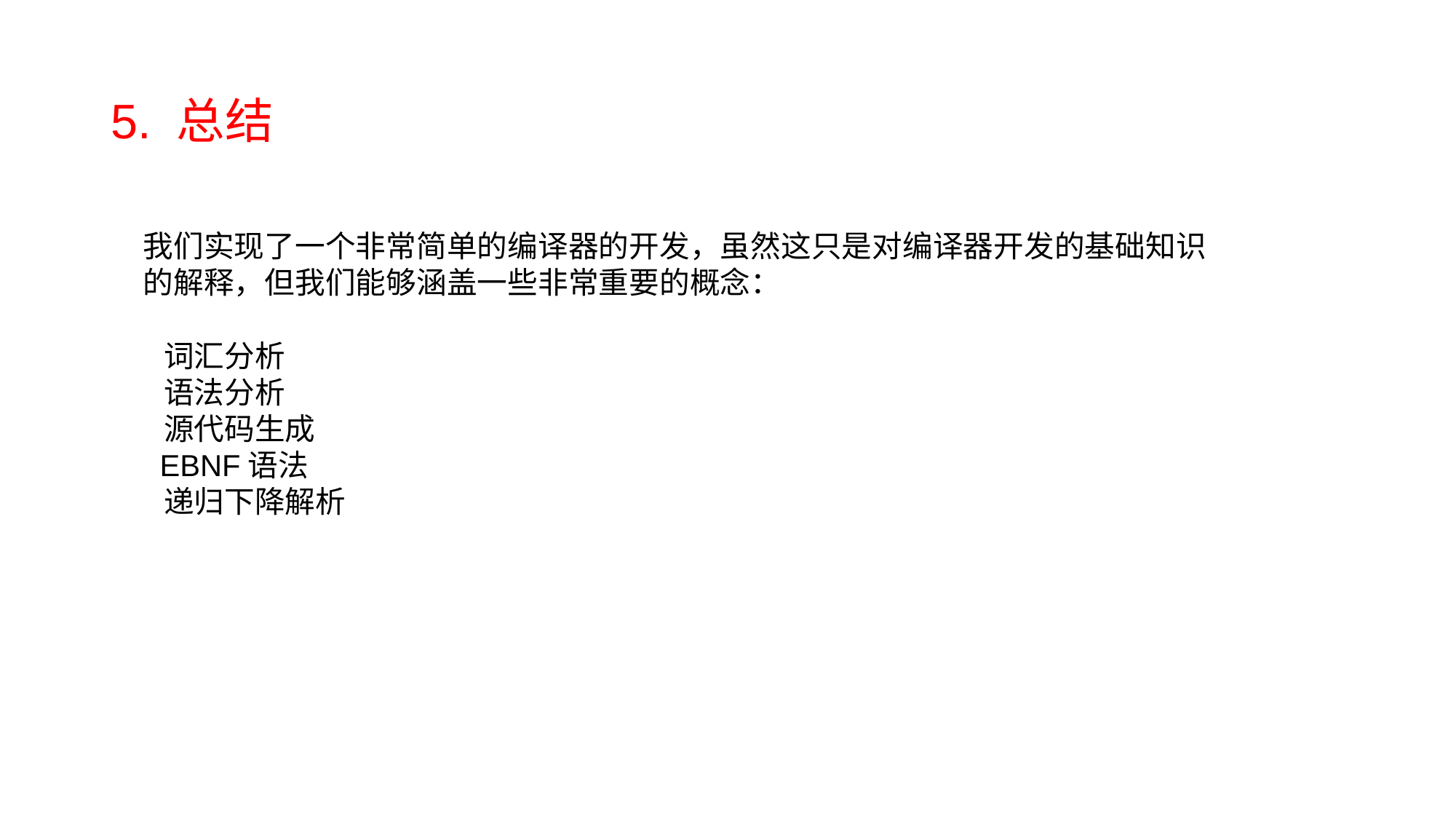

# 5. 总结
我们实现了一个非常简单的编译器的开发，虽然这只是对编译器开发的基础知识的解释，但我们能够涵盖一些非常重要的概念：

  词汇分析
  语法分析
  源代码生成
  EBNF语法
  递归下降解析